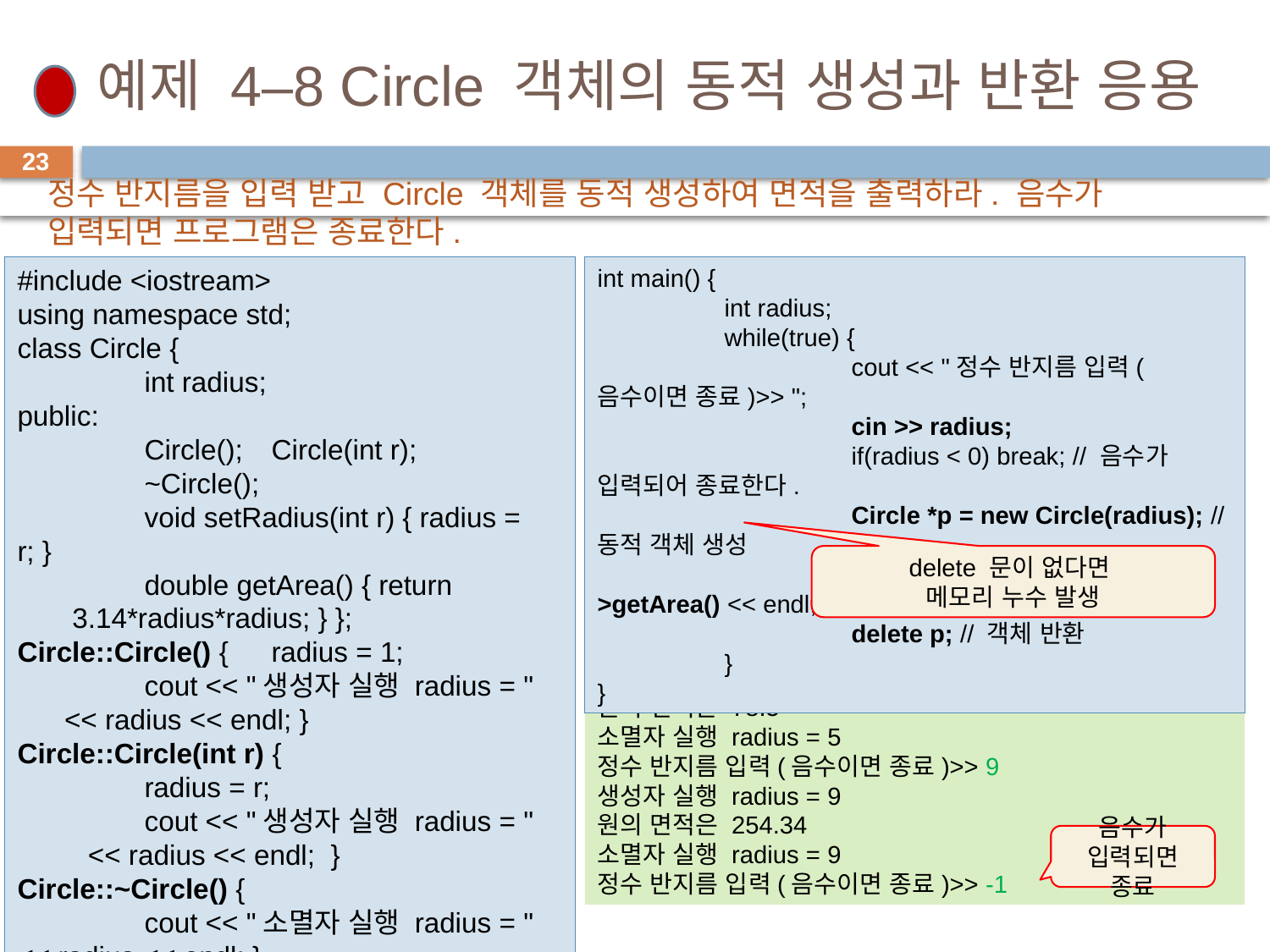

# 예제 4–8 Circle 객체의 동적 생성과 반환 응용

23
정수 반지름을 입력 받고 Circle 객체를 동적 생성하여 면적을 출력하라. 음수가 입력되면 프로그램은 종료한다.
#include <iostream>
using namespace std;
class Circle {
	int radius;
public:
	Circle();  	Circle(int r);
	~Circle();
	void setRadius(int r) { radius = r; }
	double getArea() { return
       3.14*radius*radius; } };
Circle::Circle() { 	radius = 1;
	cout << "생성자 실행 radius = "
      << radius << endl; }
Circle::Circle(int r) {
	radius = r;
	cout << "생성자 실행 radius = "
         << radius << endl;  }
Circle::~Circle() {
	cout << "소멸자 실행 radius = " << radius << endl; }
int main() {
	int radius;
	while(true) {
		cout << "정수 반지름 입력(음수이면 종료)>> ";
		cin >> radius;
		if(radius < 0) break; // 음수가 입력되어 종료한다.
		Circle *p = new Circle(radius); // 동적 객체 생성
		cout << "원의 면적은 " << p->getArea() << endl;
		delete p; // 객체 반환
	}
}
delete 문이 없다면
메모리 누수 발생
정수 반지름 입력(음수이면 종료)>> 5
생성자 실행 radius = 5
원의 면적은 78.5
소멸자 실행 radius = 5
정수 반지름 입력(음수이면 종료)>> 9
생성자 실행 radius = 9
원의 면적은 254.34
소멸자 실행 radius = 9
정수 반지름 입력(음수이면 종료)>> -1
음수가 입력되면 종료